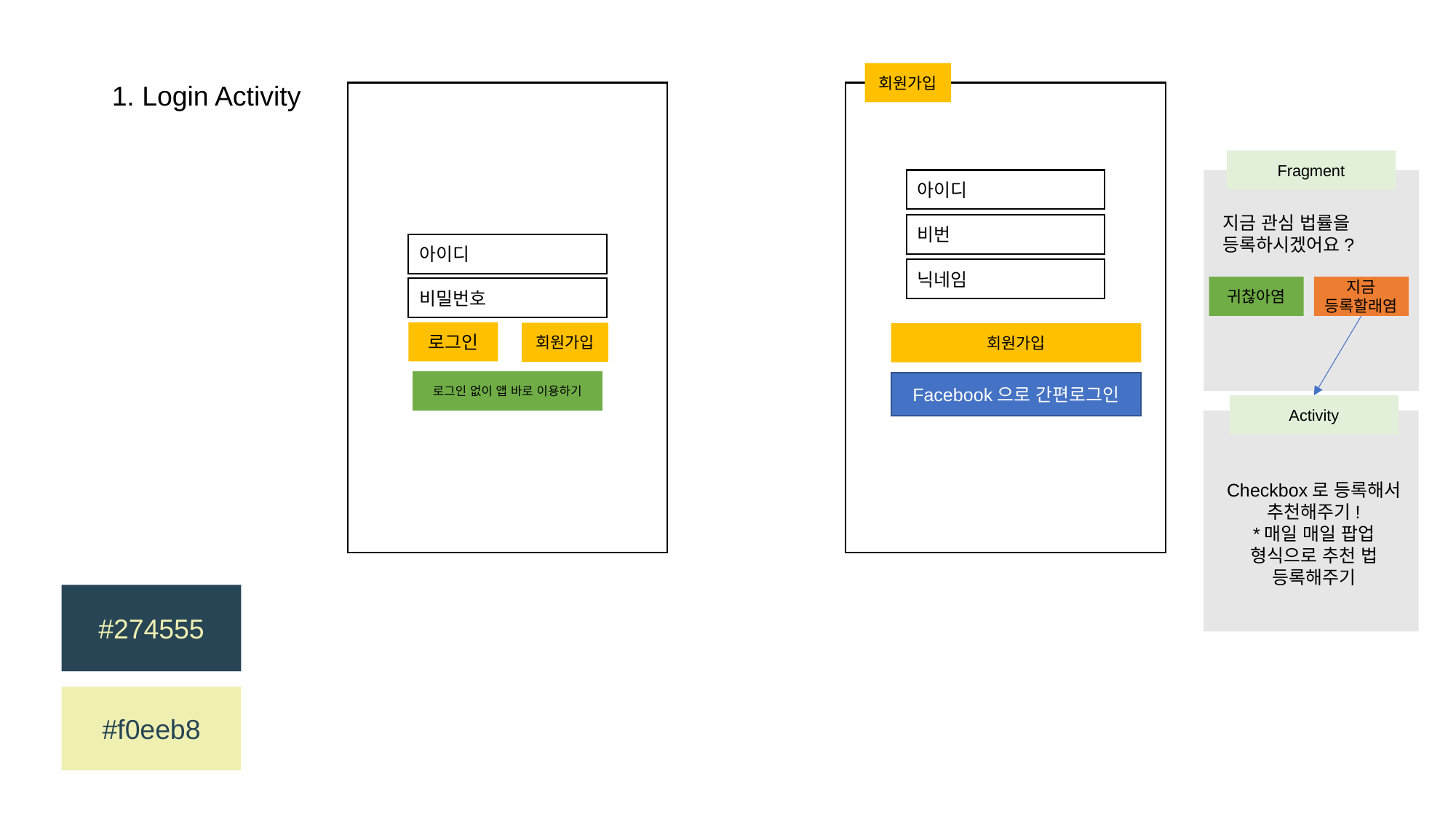

회원가입
1. Login Activity

Fragment
아이디

지금 관심 법률을 등록하시겠어요?
비번
아이디
닉네임
귀찮아염
지금 등록할래염
비밀번호
로그인
회원가입
회원가입
로그인 없이 앱 바로 이용하기
Facebook으로 간편로그인
Activity

Checkbox로 등록해서 추천해주기!
*매일 매일 팝업 형식으로 추천 법 등록해주기
#274555
#f0eeb8